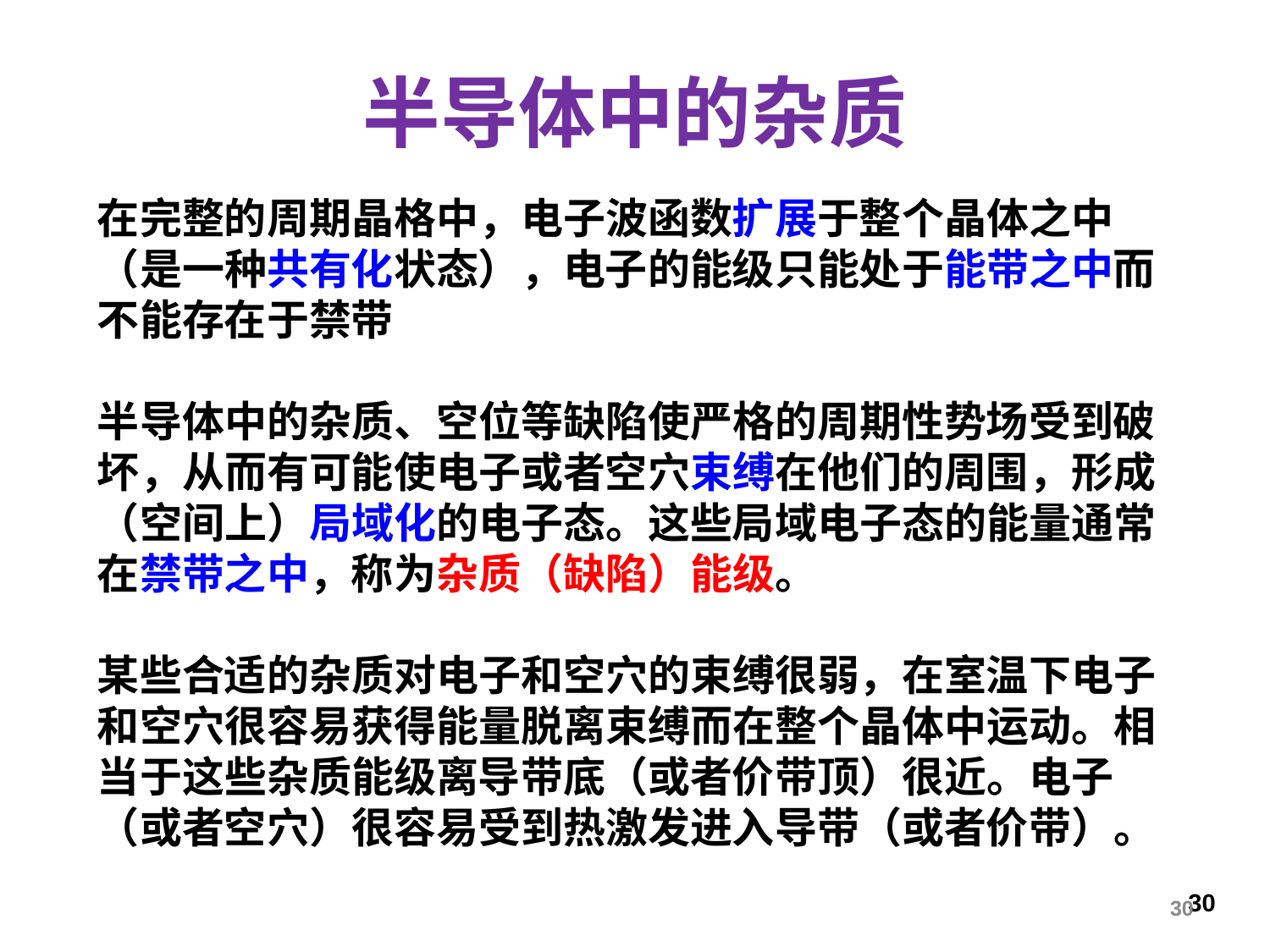

半导体中的杂质
在完整的周期晶格中，电子波函数扩展于整个晶体之中（是一种共有化状态），电子的能级只能处于能带之中而不能存在于禁带

半导体中的杂质、空位等缺陷使严格的周期性势场受到破坏，从而有可能使电子或者空穴束缚在他们的周围，形成（空间上）局域化的电子态。这些局域电子态的能量通常在禁带之中，称为杂质（缺陷）能级。

某些合适的杂质对电子和空穴的束缚很弱，在室温下电子和空穴很容易获得能量脱离束缚而在整个晶体中运动。相当于这些杂质能级离导带底（或者价带顶）很近。电子（或者空穴）很容易受到热激发进入导带（或者价带）。
30
30